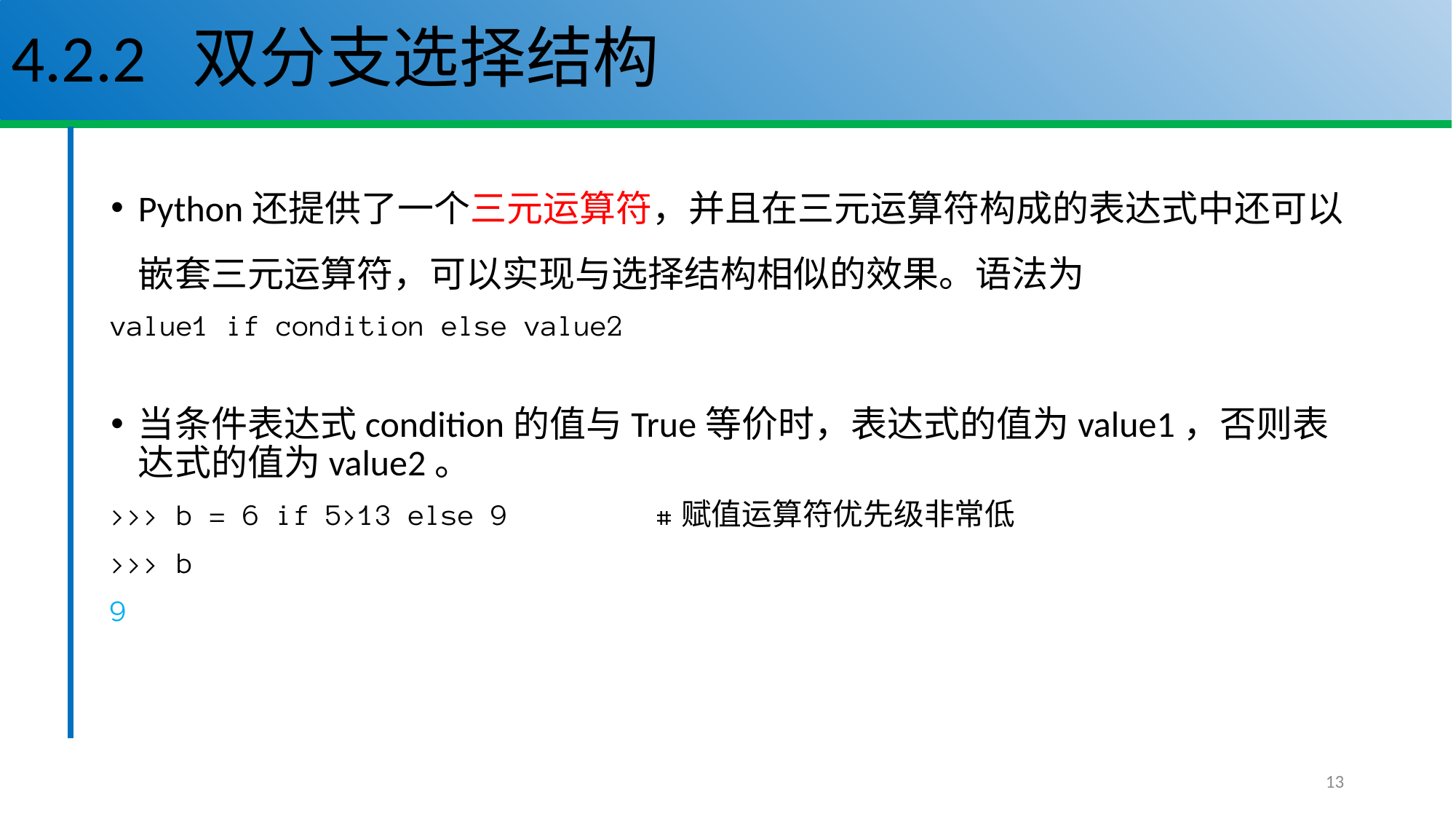

# 4.2.2  双分支选择结构
Python还提供了一个三元运算符，并且在三元运算符构成的表达式中还可以嵌套三元运算符，可以实现与选择结构相似的效果。语法为
value1 if condition else value2

当条件表达式condition的值与True等价时，表达式的值为value1，否则表达式的值为value2。
>>> b = 6 if 5>13 else 9         #赋值运算符优先级非常低
>>> b
9
13